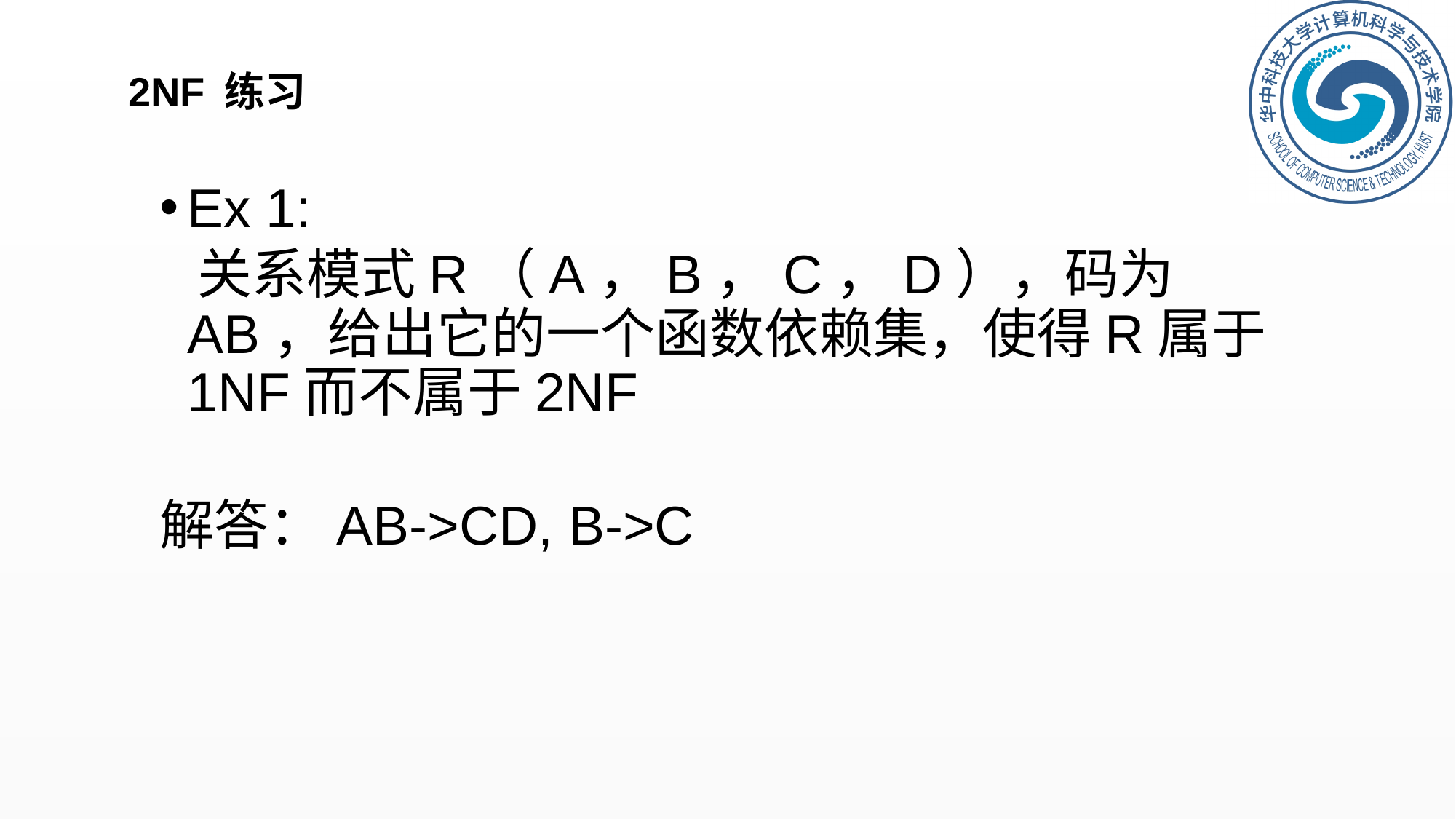

# 2NF 练习
Ex 1:
  关系模式R（A，B，C，D），码为AB，给出它的一个函数依赖集，使得R属于1NF而不属于2NF

解答：AB->CD, B->C